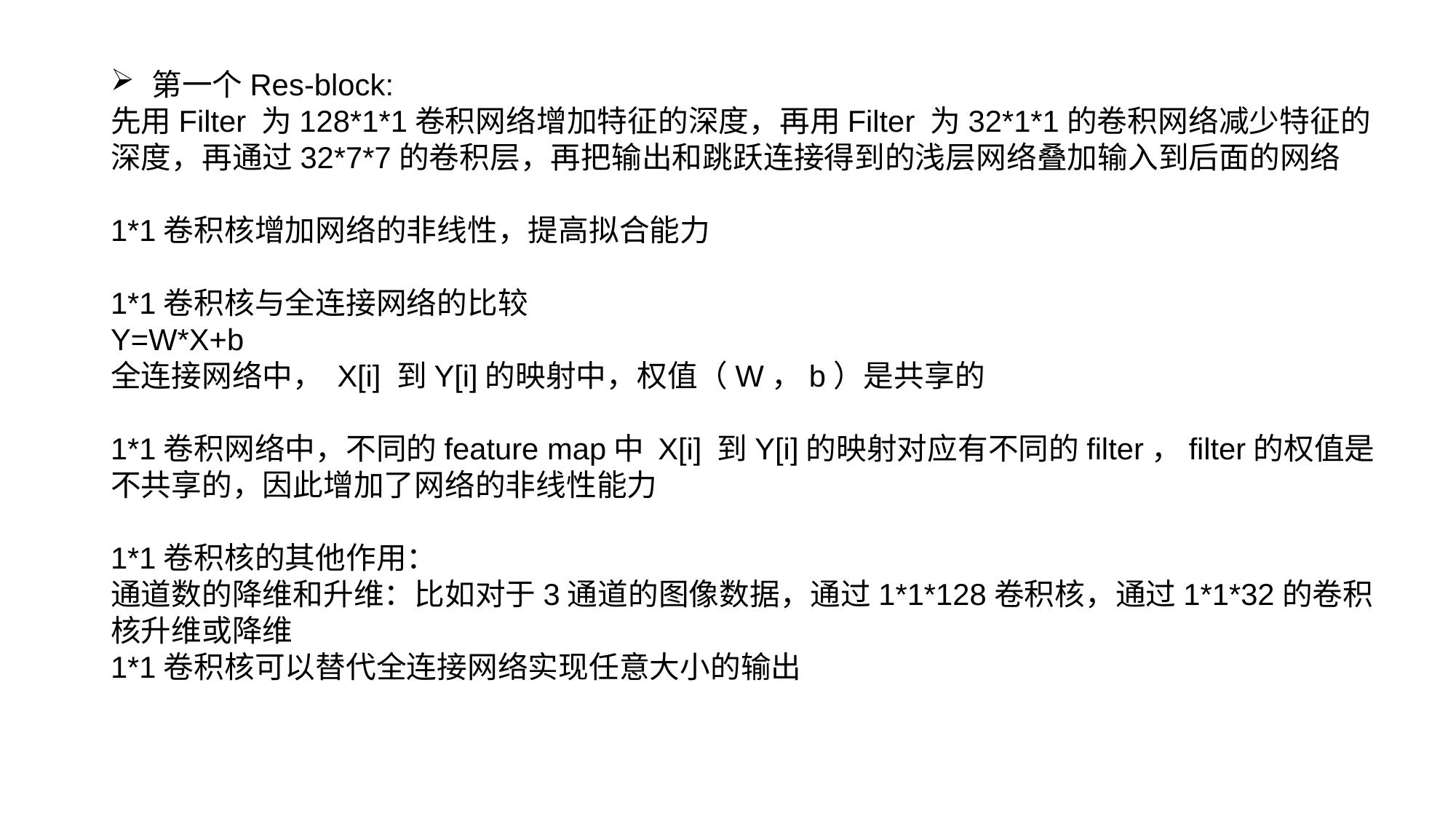

第一个Res-block:
先用Filter 为128*1*1卷积网络增加特征的深度，再用Filter 为32*1*1的卷积网络减少特征的深度，再通过32*7*7的卷积层，再把输出和跳跃连接得到的浅层网络叠加输入到后面的网络

1*1卷积核增加网络的非线性，提高拟合能力

1*1卷积核与全连接网络的比较
Y=W*X+b
全连接网络中， X[i] 到Y[i]的映射中，权值（W，b）是共享的

1*1卷积网络中，不同的feature map中 X[i] 到Y[i]的映射对应有不同的filter，filter的权值是不共享的，因此增加了网络的非线性能力

1*1卷积核的其他作用：
通道数的降维和升维：比如对于3通道的图像数据，通过1*1*128卷积核，通过1*1*32的卷积核升维或降维
1*1卷积核可以替代全连接网络实现任意大小的输出